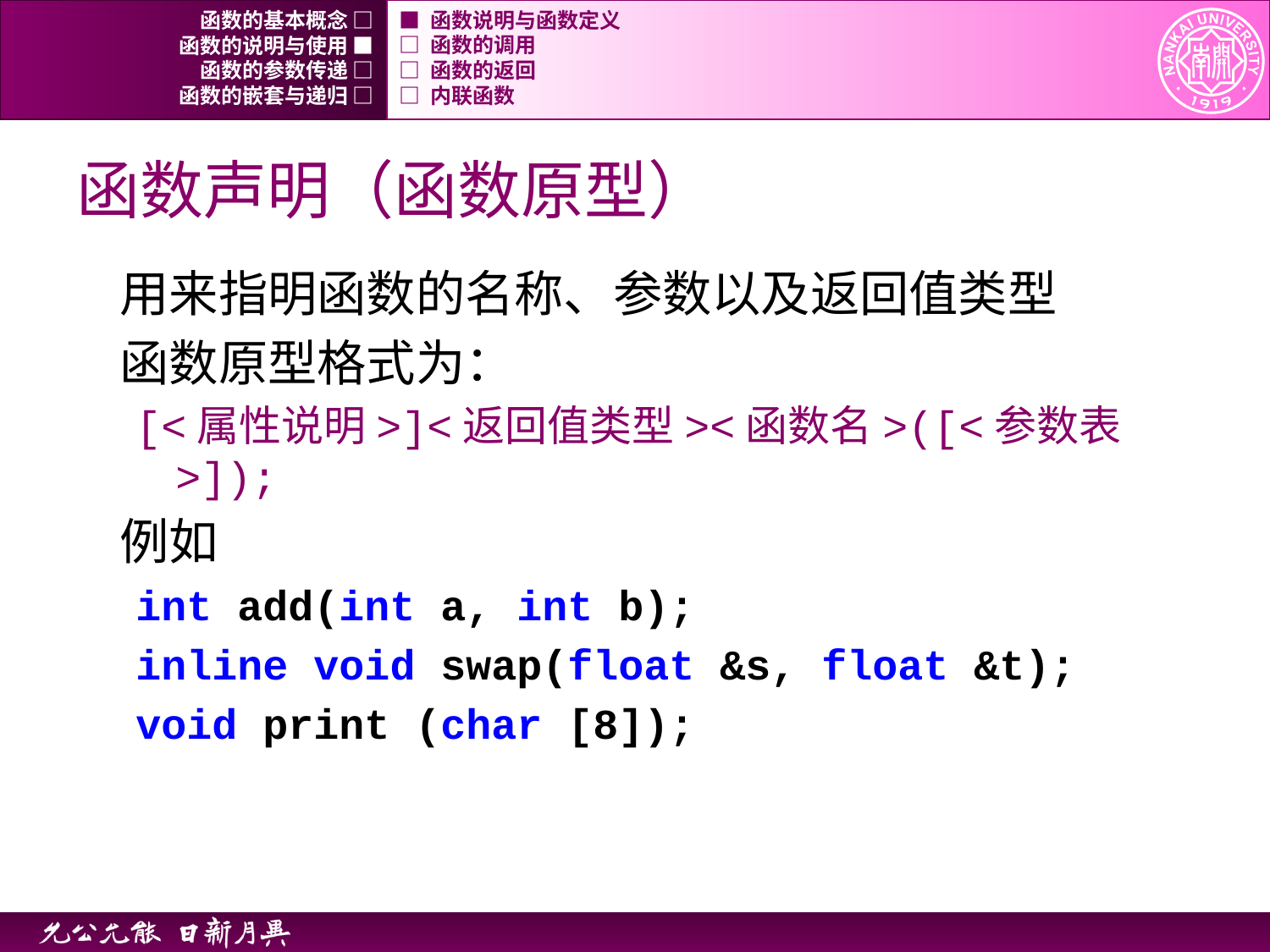

函数的基本概念 □
■ 函数说明与函数定义
函数的说明与使用 ■
□ 函数的调用
函数的参数传递 □
□ 函数的返回
函数的嵌套与递归 □
□ 内联函数
# 函数声明（函数原型）
用来指明函数的名称、参数以及返回值类型
函数原型格式为：
[<属性说明>]<返回值类型><函数名>([<参数表>]);
例如
int add(int a, int b);
inline void swap(float &s, float &t);
void print (char [8]);